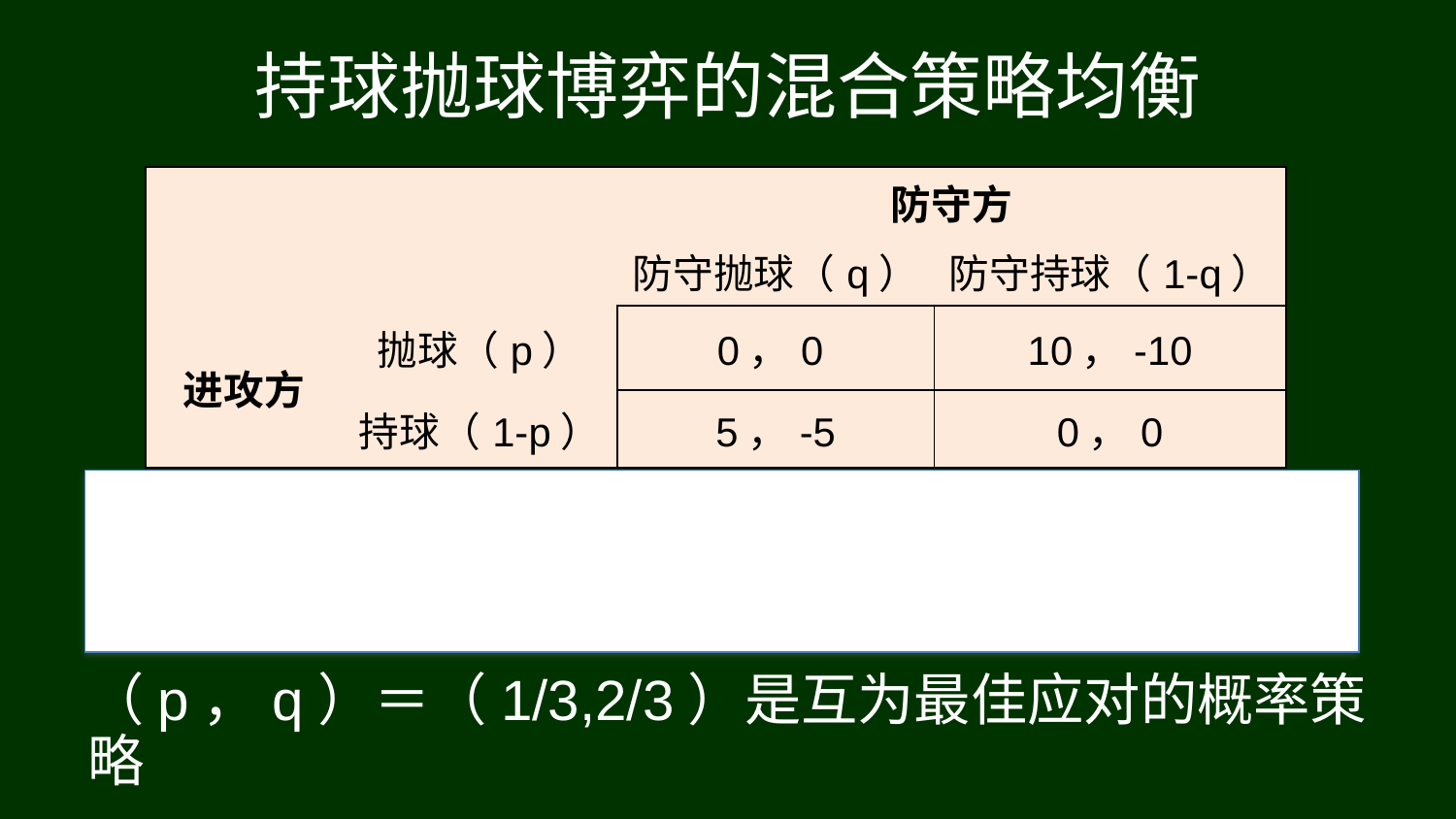

# 持球抛球博弈的混合策略均衡
|  |  | 防守方 |  |
| --- | --- | --- | --- |
|  |  | 防守抛球（q） | 防守持球（1-q） |
| 进攻方 | 抛球（p） | 0，0 | 10，-10 |
|  | 持球（1-p） | 5，-5 | 0，0 |

（p，q）＝（1/3,2/3）是互为最佳应对的概率策略